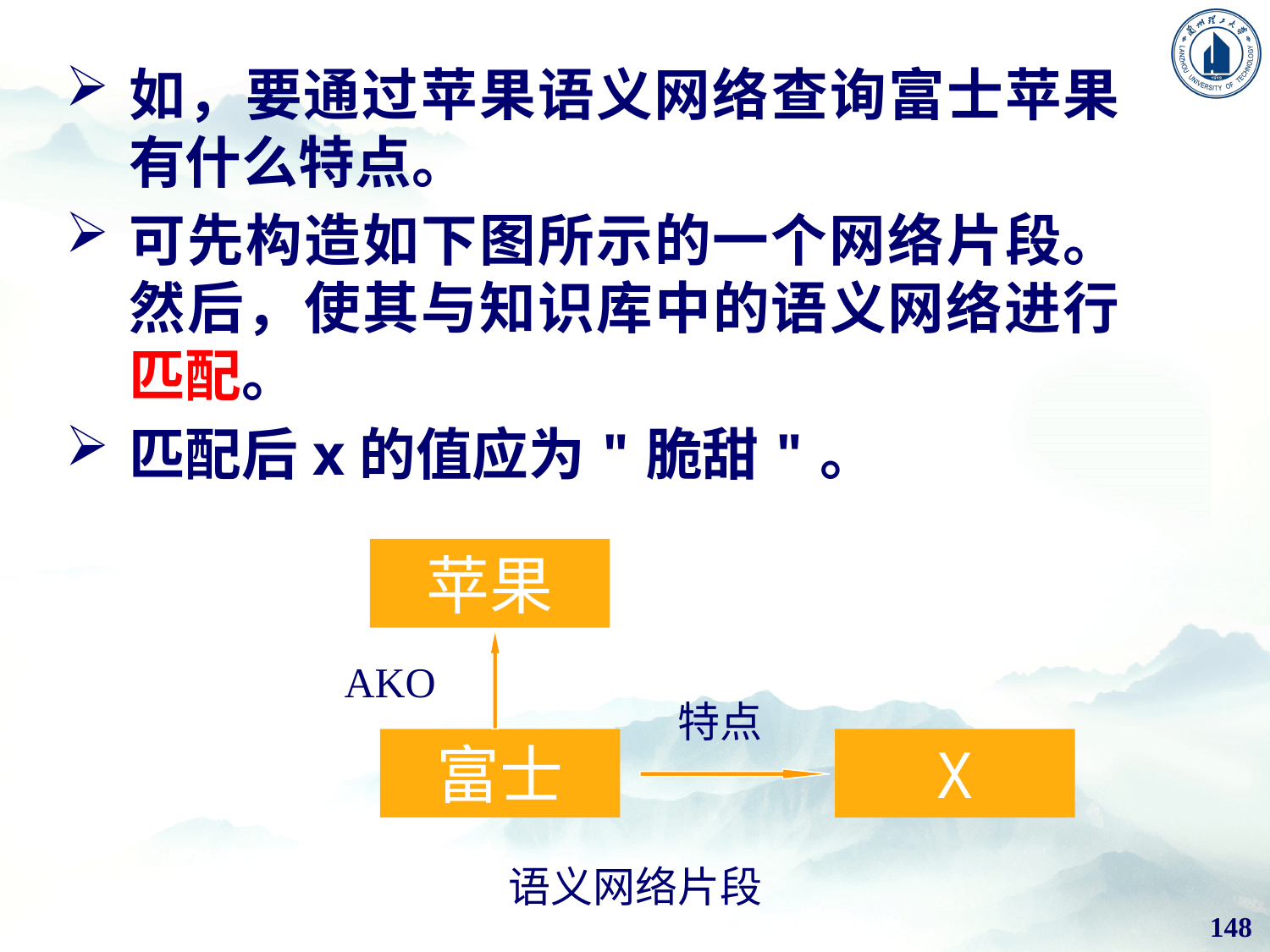

如，要通过苹果语义网络查询富士苹果有什么特点。
可先构造如下图所示的一个网络片段。然后，使其与知识库中的语义网络进行匹配。
匹配后x的值应为"脆甜"。
苹果

AKO
特点
富士
X

语义网络片段
148